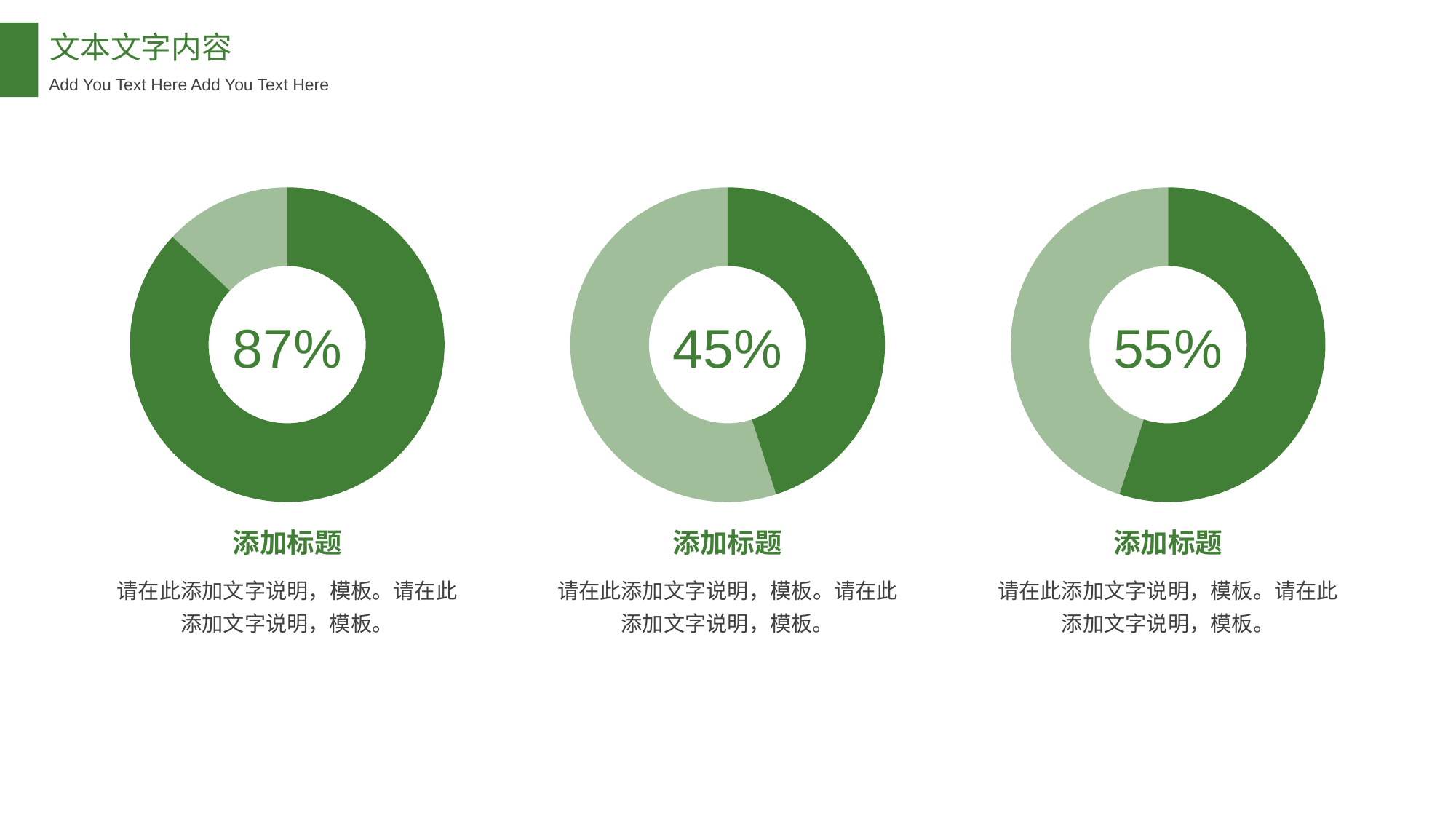

文本文字内容
Add You Text Here Add You Text Here

### Chart

| Category | Column1 |
|---|---|
|  | 87.0 |
|  | 13.0 |

### Chart

| Category | Column1 |
|---|---|
|  | 45.0 |
|  | 55.0 |

### Chart

| Category | Column1 |
|---|---|
|  | 55.0 |
|  | 45.0 |
87%
45%
55%
添加标题
添加标题
添加标题
请在此添加文字说明，模板。请在此添加文字说明，模板。
请在此添加文字说明，模板。请在此添加文字说明，模板。
请在此添加文字说明，模板。请在此添加文字说明，模板。